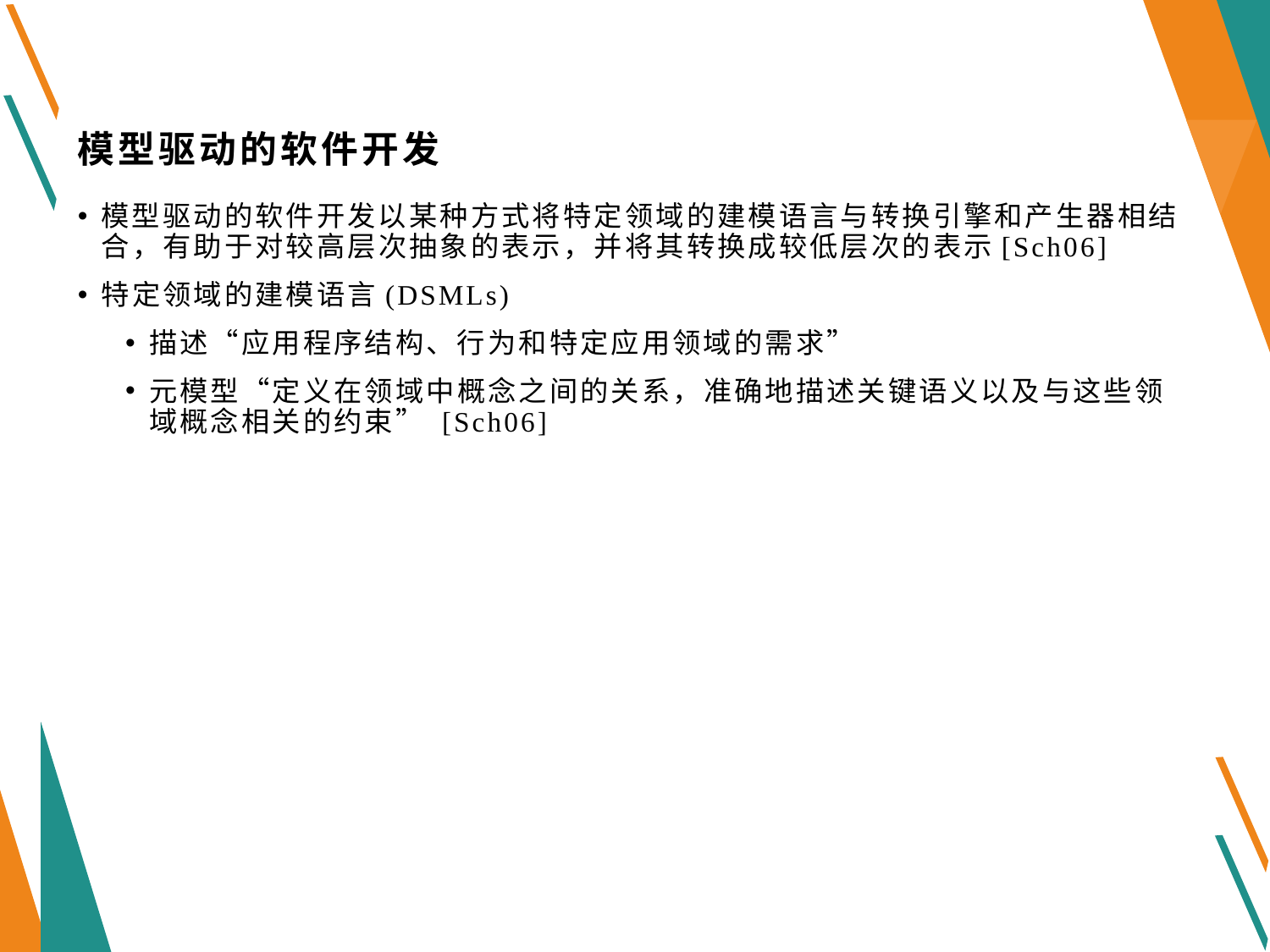

# 模型驱动的软件开发
模型驱动的软件开发以某种方式将特定领域的建模语言与转换引擎和产生器相结合，有助于对较高层次抽象的表示，并将其转换成较低层次的表示[Sch06]
特定领域的建模语言(DSMLs)
描述“应用程序结构、行为和特定应用领域的需求”
元模型“定义在领域中概念之间的关系，准确地描述关键语义以及与这些领域概念相关的约束” [Sch06]
17